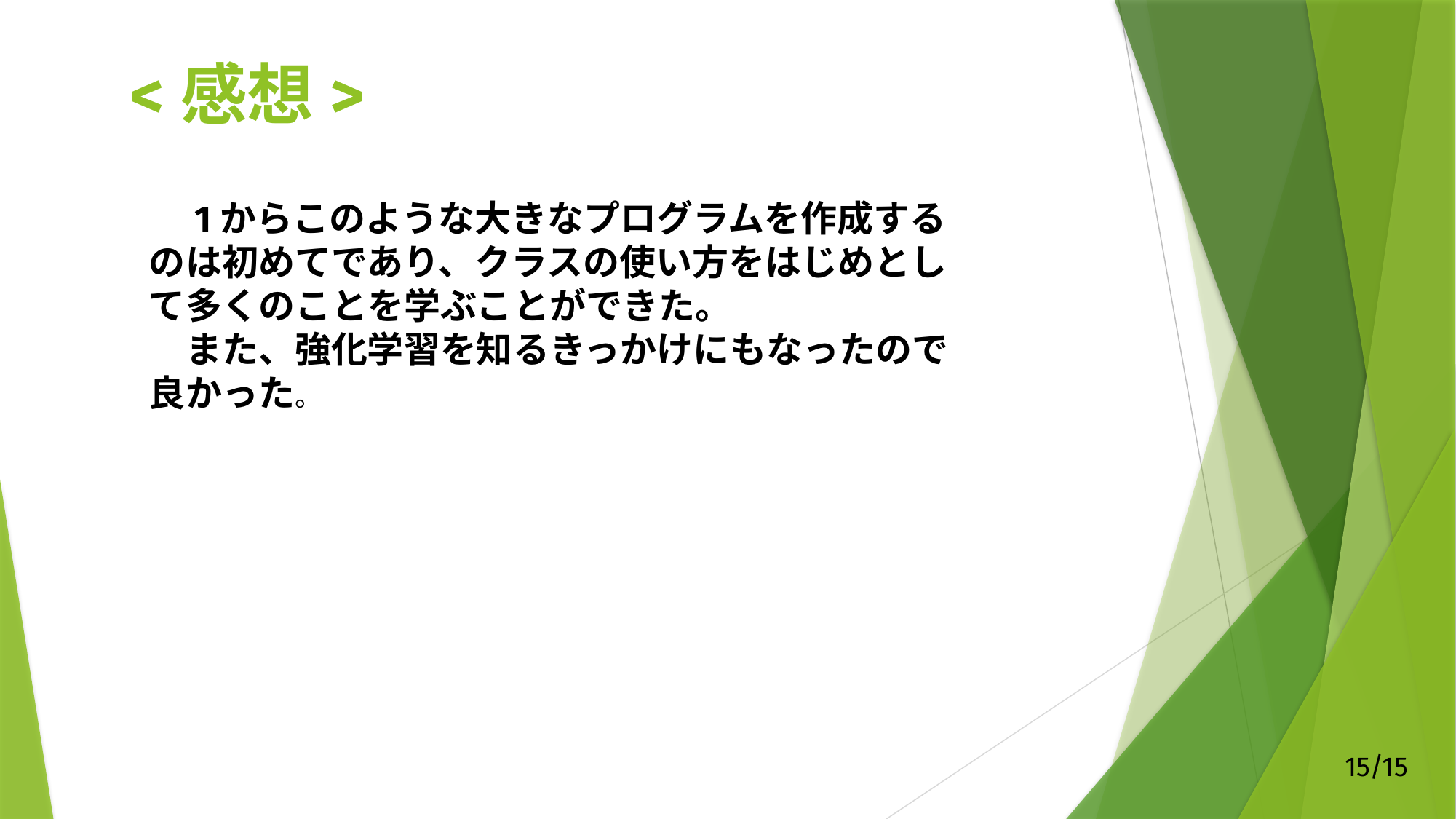

<感想>
　1からこのような大きなプログラムを作成するのは初めてであり、クラスの使い方をはじめとして多くのことを学ぶことができた。
　また、強化学習を知るきっかけにもなったので良かった。
15/15